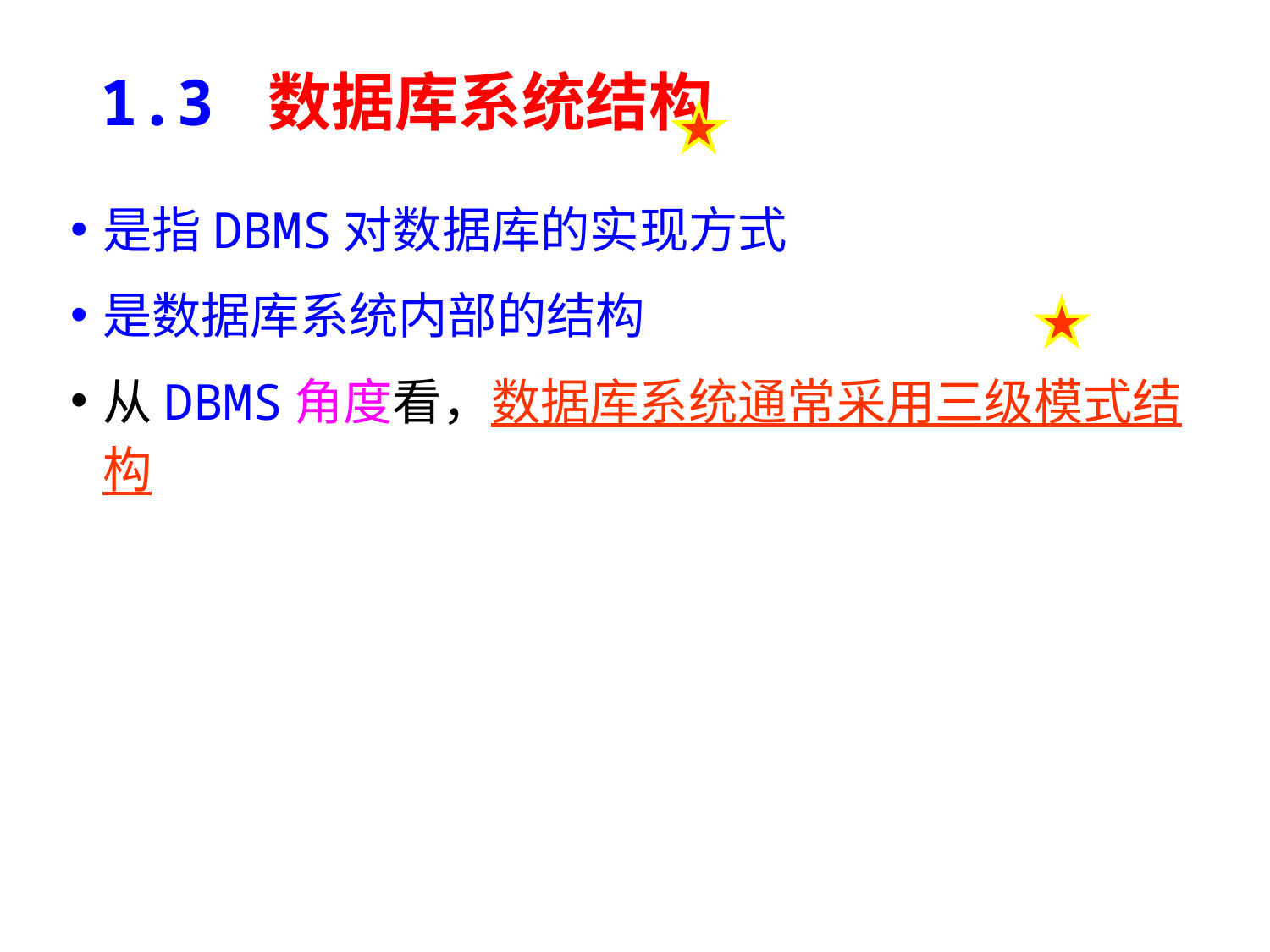

# 1.3 数据库系统结构

是指DBMS对数据库的实现方式
是数据库系统内部的结构
从DBMS角度看，数据库系统通常采用三级模式结构